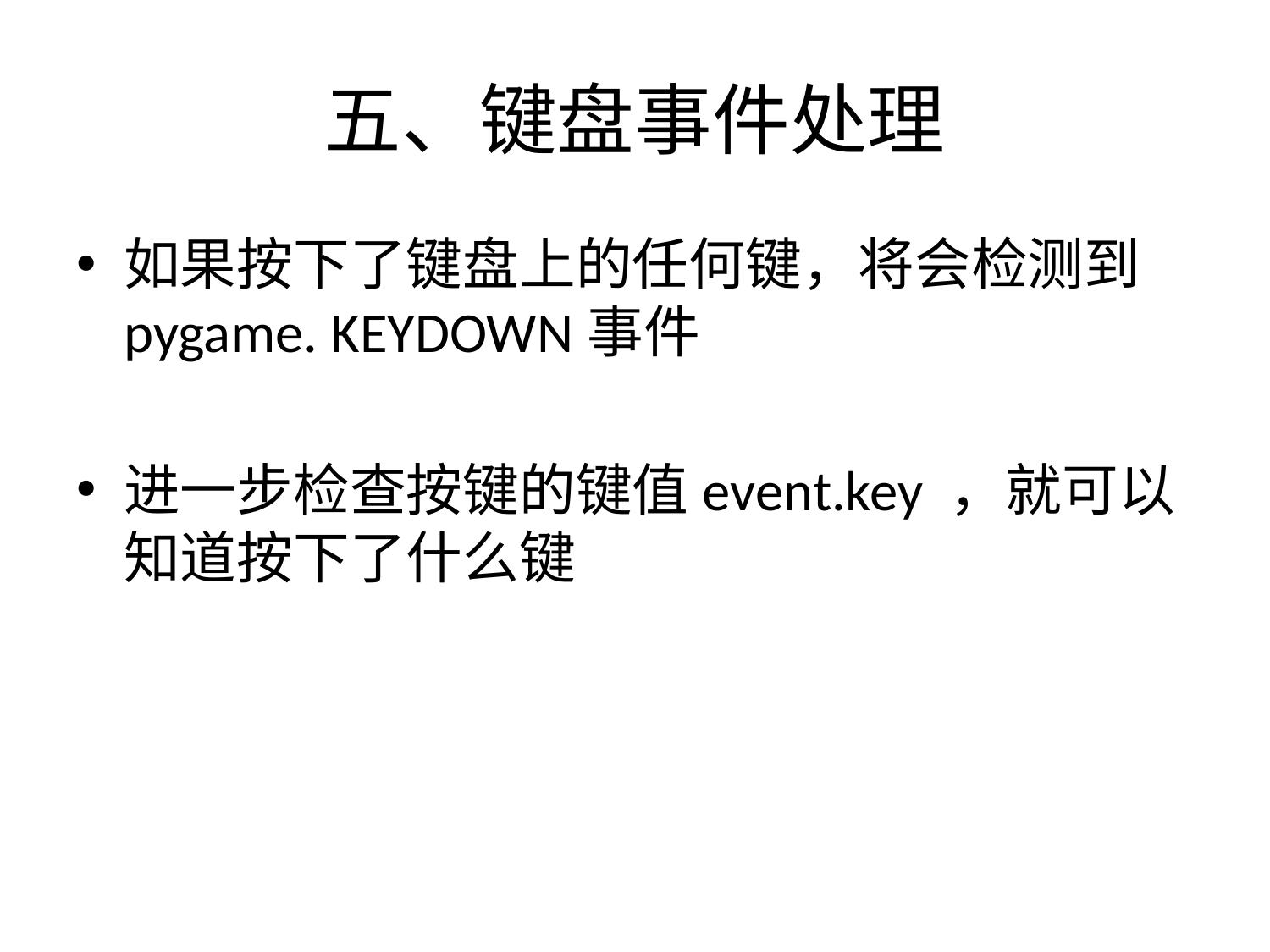

# 五、键盘事件处理
如果按下了键盘上的任何键，将会检测到pygame. KEYDOWN事件

进一步检查按键的键值event.key ，就可以知道按下了什么键